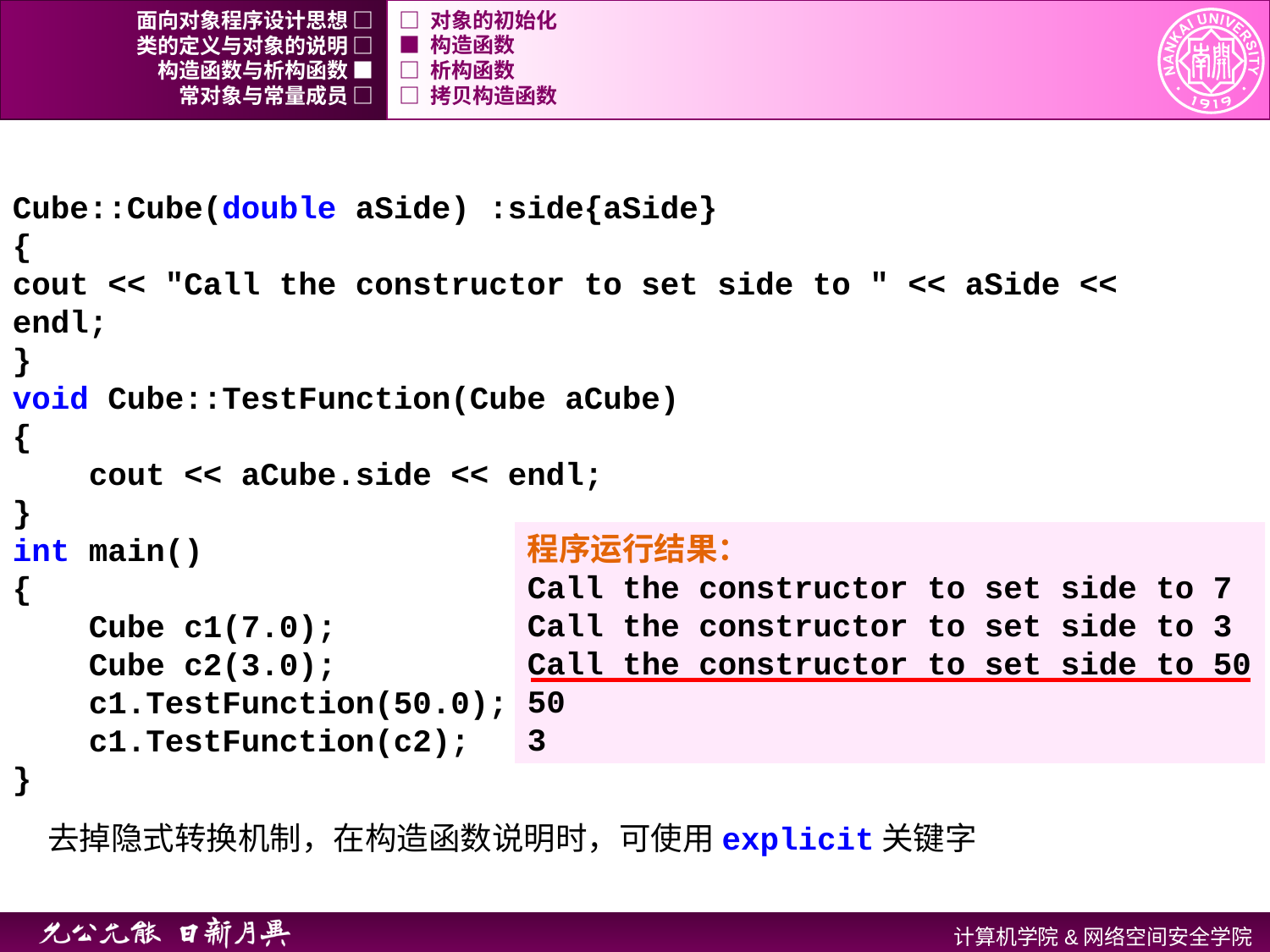

面向对象程序设计思想 □
□ 对象的初始化
类的定义与对象的说明 □
■ 构造函数
构造函数与析构函数 ■
□ 析构函数
常对象与常量成员 □

□ 拷贝构造函数
Cube::Cube(double aSide) :side{aSide}
{
cout << "Call the constructor to set side to " << aSide << endl;
}
void Cube::TestFunction(Cube aCube)
{
    cout << aCube.side << endl;
}
int main()
{
    Cube c1(7.0);
    Cube c2(3.0);
    c1.TestFunction(50.0);
    c1.TestFunction(c2);
}
程序运行结果：
Call the constructor to set side to 7
Call the constructor to set side to 3
Call the constructor to set side to 50
50
3
去掉隐式转换机制，在构造函数说明时，可使用explicit关键字